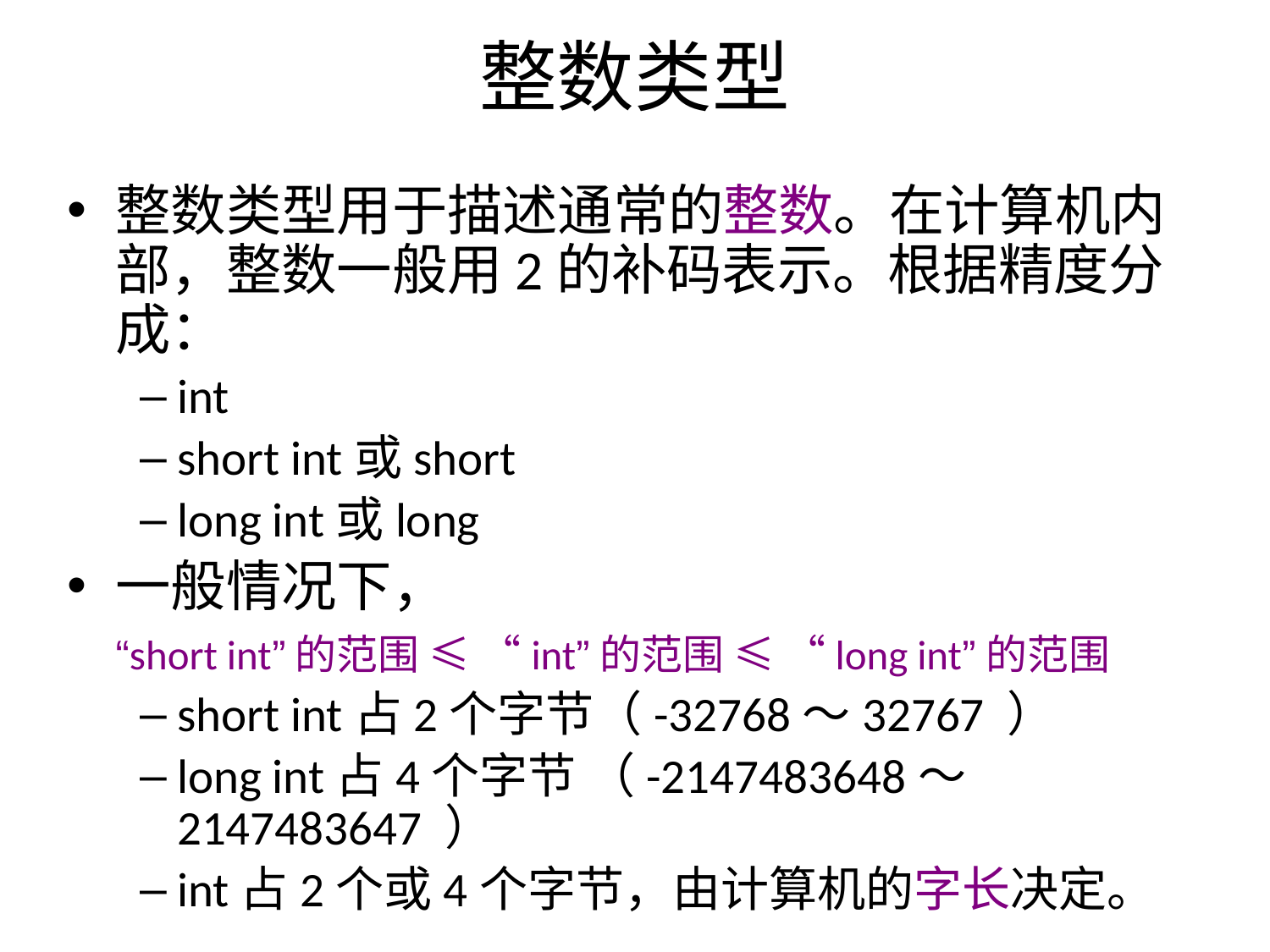

# 整数类型
整数类型用于描述通常的整数。在计算机内部，整数一般用2的补码表示。根据精度分成：
int
short int或short
long int或long
一般情况下，
	“short int”的范围 ≤ “int”的范围 ≤ “long int”的范围
short int占2个字节（-32768～32767 ）
long int占4个字节 （-2147483648～2147483647 ）
int占2个或4个字节，由计算机的字长决定。